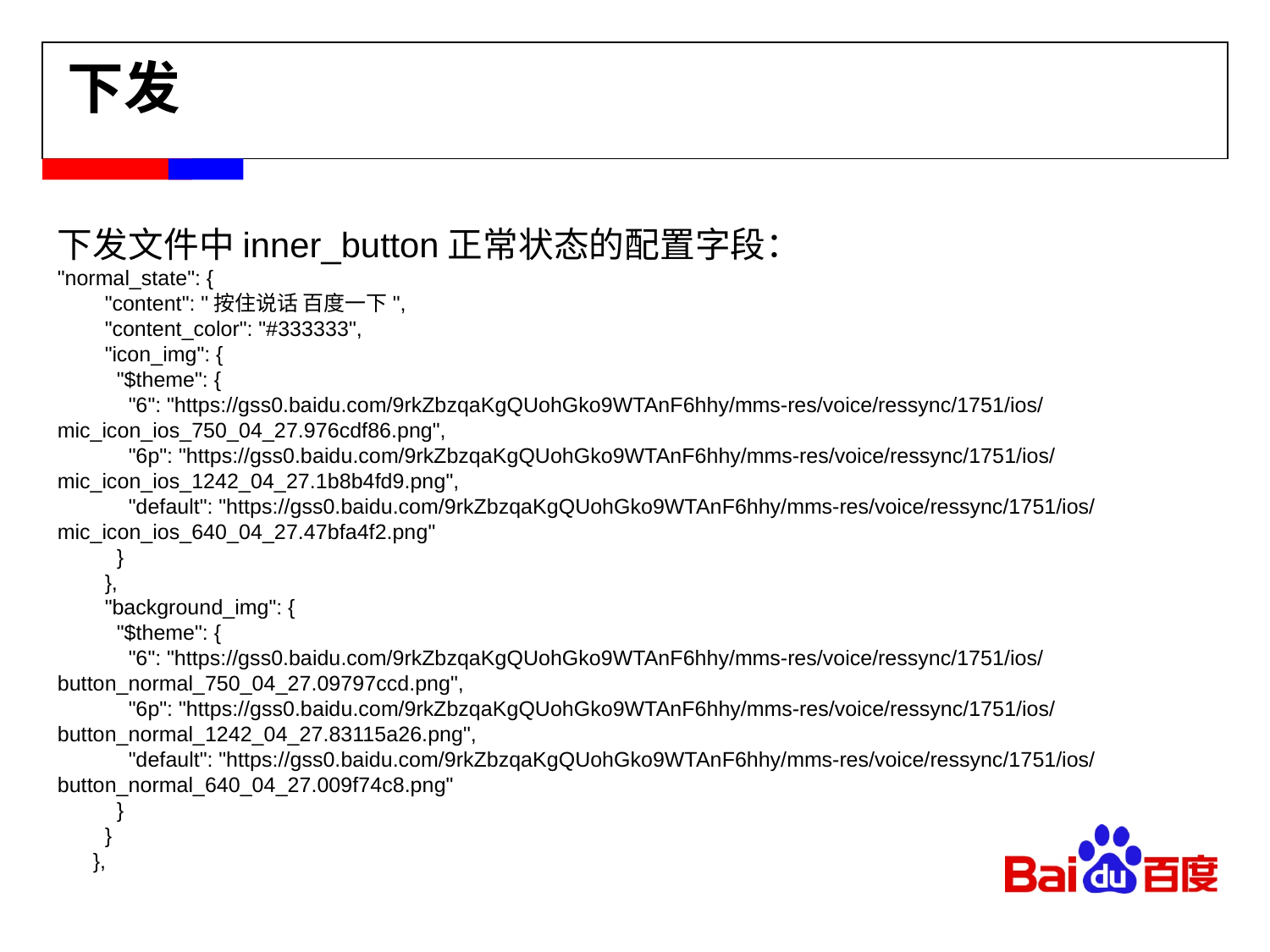

下发
下发文件中inner_button正常状态的配置字段：
"normal_state": {
        "content": "按住说话 百度一下",
        "content_color": "#333333",
        "icon_img": {
          "$theme": {
            "6": "https://gss0.baidu.com/9rkZbzqaKgQUohGko9WTAnF6hhy/mms-res/voice/ressync/1751/ios/mic_icon_ios_750_04_27.976cdf86.png",
            "6p": "https://gss0.baidu.com/9rkZbzqaKgQUohGko9WTAnF6hhy/mms-res/voice/ressync/1751/ios/mic_icon_ios_1242_04_27.1b8b4fd9.png",
            "default": "https://gss0.baidu.com/9rkZbzqaKgQUohGko9WTAnF6hhy/mms-res/voice/ressync/1751/ios/mic_icon_ios_640_04_27.47bfa4f2.png"
          }
        },
        "background_img": {
          "$theme": {
            "6": "https://gss0.baidu.com/9rkZbzqaKgQUohGko9WTAnF6hhy/mms-res/voice/ressync/1751/ios/button_normal_750_04_27.09797ccd.png",
            "6p": "https://gss0.baidu.com/9rkZbzqaKgQUohGko9WTAnF6hhy/mms-res/voice/ressync/1751/ios/button_normal_1242_04_27.83115a26.png",
            "default": "https://gss0.baidu.com/9rkZbzqaKgQUohGko9WTAnF6hhy/mms-res/voice/ressync/1751/ios/button_normal_640_04_27.009f74c8.png"
          }
        }
      },